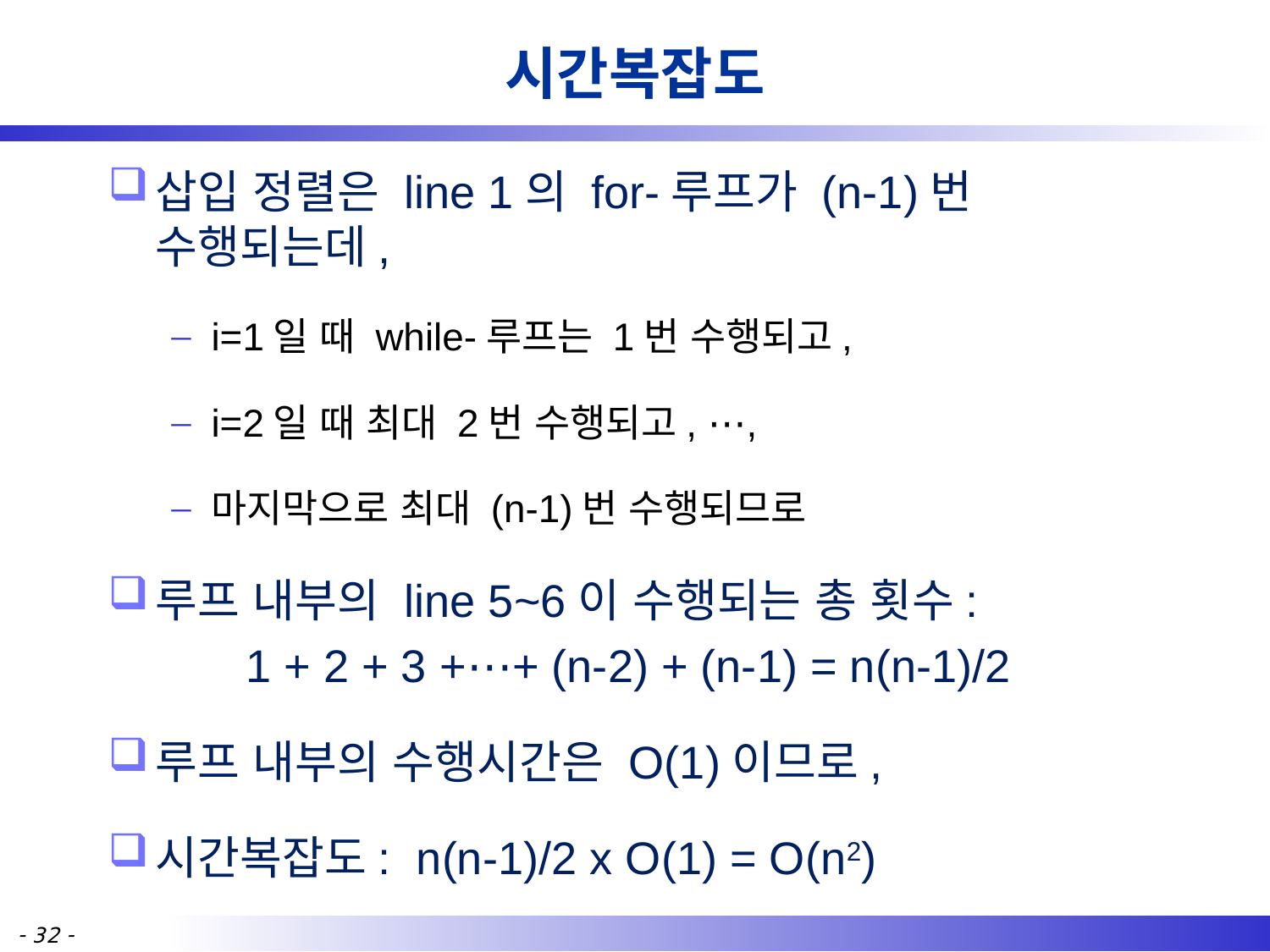

# 시간복잡도
삽입 정렬은 line 1의 for-루프가 (n-1)번 수행되는데,
i=1일 때 while-루프는 1번 수행되고,
i=2일 때 최대 2번 수행되고, ⋯,
마지막으로 최대 (n-1)번 수행되므로
루프 내부의 line 5~6이 수행되는 총 횟수:
1 + 2 + 3 +⋯+ (n-2) + (n-1) = n(n-1)/2
루프 내부의 수행시간은 O(1)이므로,
시간복잡도:  n(n-1)/2 x O(1) = O(n2)
- 32 -